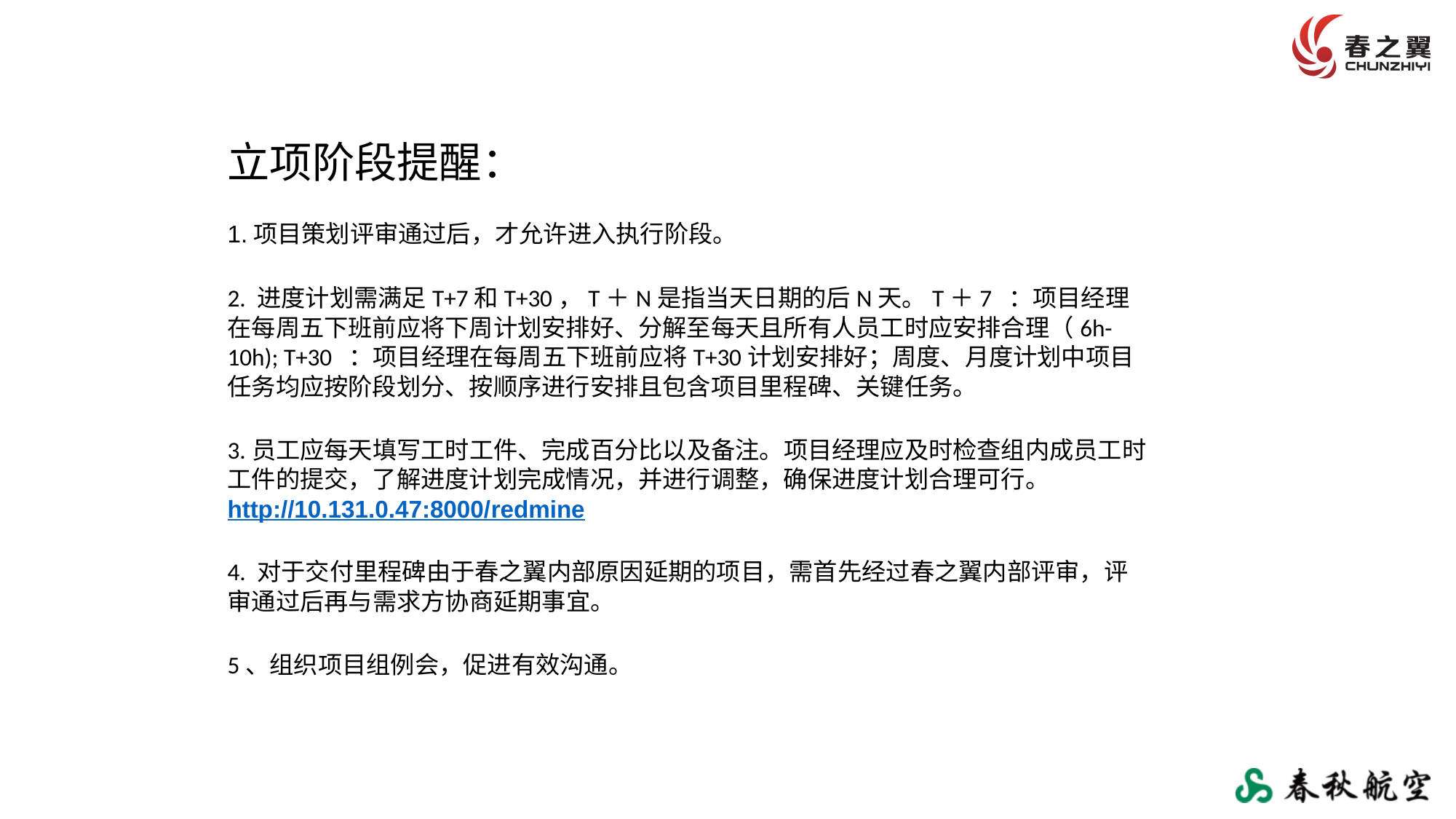

立项阶段提醒：
1.项目策划评审通过后，才允许进入执行阶段。
2. 进度计划需满足T+7和T+30，T＋N是指当天日期的后N天。T＋7  ：项目经理在每周五下班前应将下周计划安排好、分解至每天且所有人员工时应安排合理（6h-10h); T+30  ：项目经理在每周五下班前应将T+30计划安排好；周度、月度计划中项目任务均应按阶段划分、按顺序进行安排且包含项目里程碑、关键任务。
3.员工应每天填写工时工件、完成百分比以及备注。项目经理应及时检查组内成员工时工件的提交，了解进度计划完成情况，并进行调整，确保进度计划合理可行。 http://10.131.0.47:8000/redmine
4. 对于交付里程碑由于春之翼内部原因延期的项目，需首先经过春之翼内部评审，评审通过后再与需求方协商延期事宜。
5、组织项目组例会，促进有效沟通。